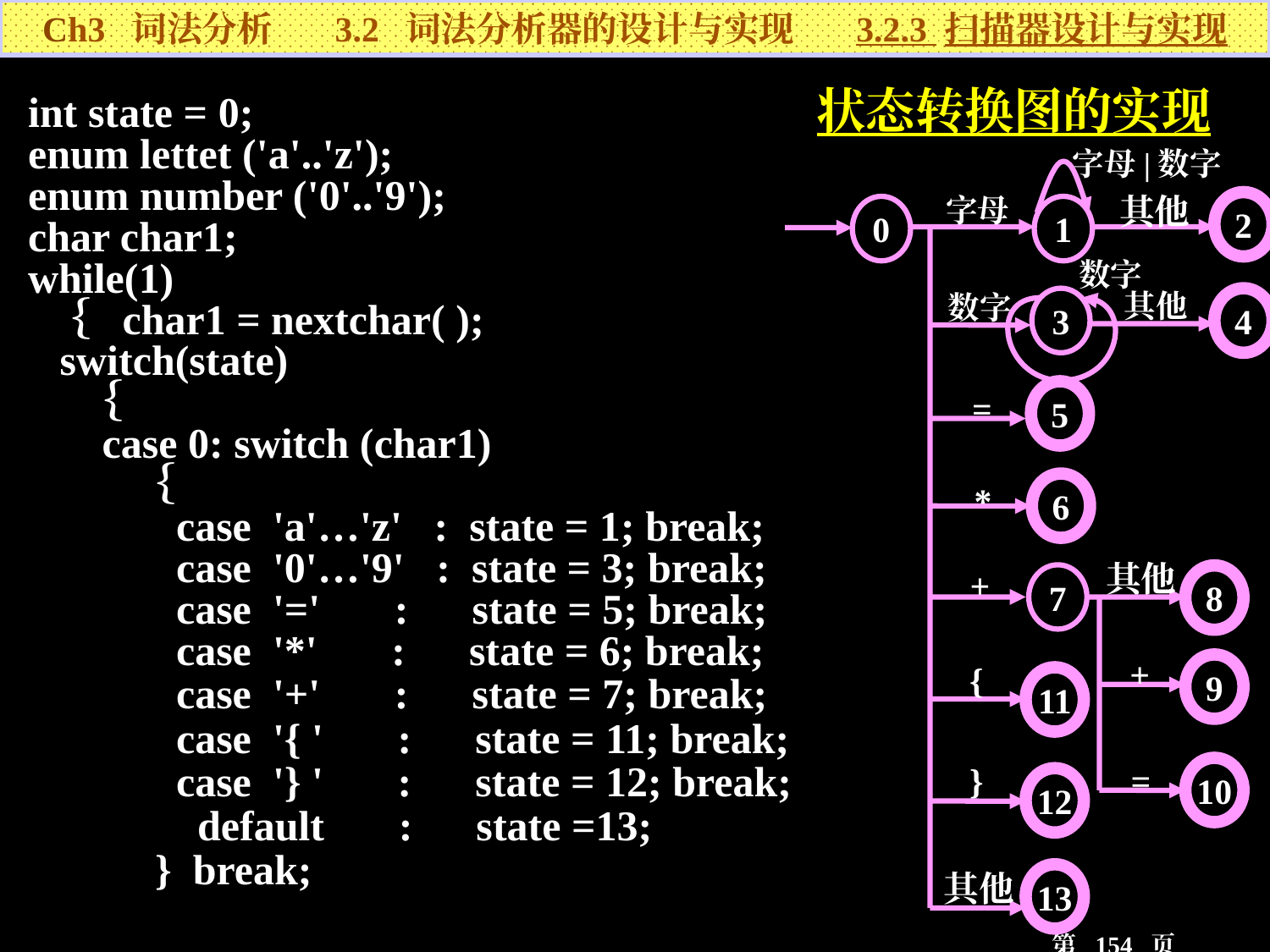

Ch3  词法分析      3.2  词法分析器的设计与实现      3.2.3 扫描器设计与实现

int state = 0;
enum lettet ('a'..'z');
enum number ('0'..'9');
char char1;
while(1)
 ｛  char1 = nextchar( );
   switch(state)
    ｛
       case 0: switch (char1)
         ｛
 	  case  'a'…'z'   :  state = 1; break;
              case  '0'…'9'   :  state = 3; break;
              case  '='       :      state = 5; break;
              case  '*'       :      state = 6; break;
              case  '+'       :      state = 7; break;
	  case  '{ '       :      state = 11; break;
              case  '} '       :      state = 12; break;
                default       :      state =13;
            }  break;
  状态转换图的实现
字母|数字

其他
字母
2
0
1

数字
其他
数字
3
4

=
5

*
6

其他
+
7
8

+
{
9
11

}
=
10
12

其他
13